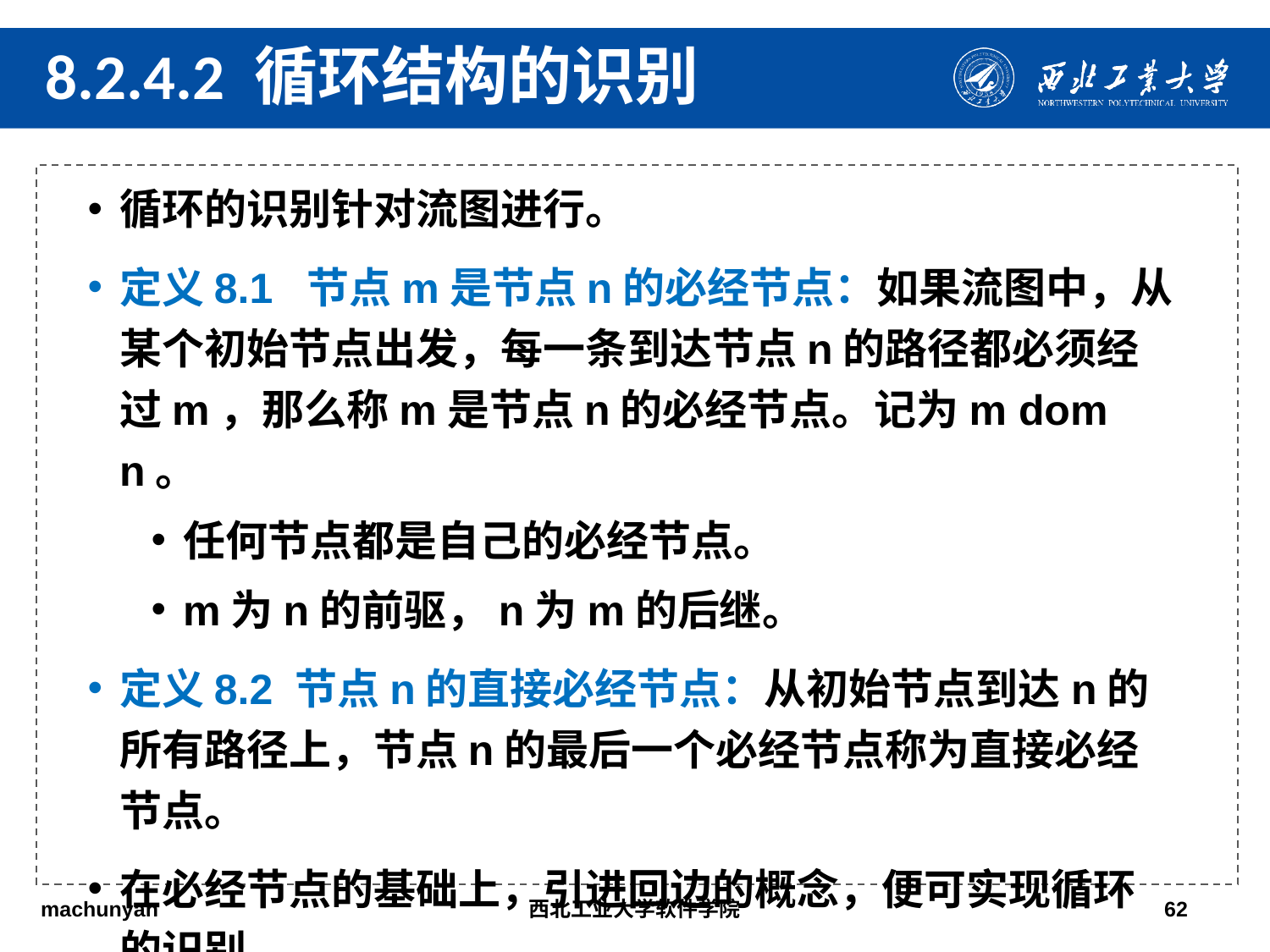

8.2.4.2 循环结构的识别
循环的识别针对流图进行。
定义8.1  节点m是节点n的必经节点：如果流图中，从某个初始节点出发，每一条到达节点n的路径都必须经过m，那么称m是节点n的必经节点。记为m dom n。
任何节点都是自己的必经节点。
m为n的前驱，n为m的后继。
定义8.2 节点n的直接必经节点：从初始节点到达n的所有路径上，节点n的最后一个必经节点称为直接必经节点。
在必经节点的基础上，引进回边的概念，便可实现循环的识别。